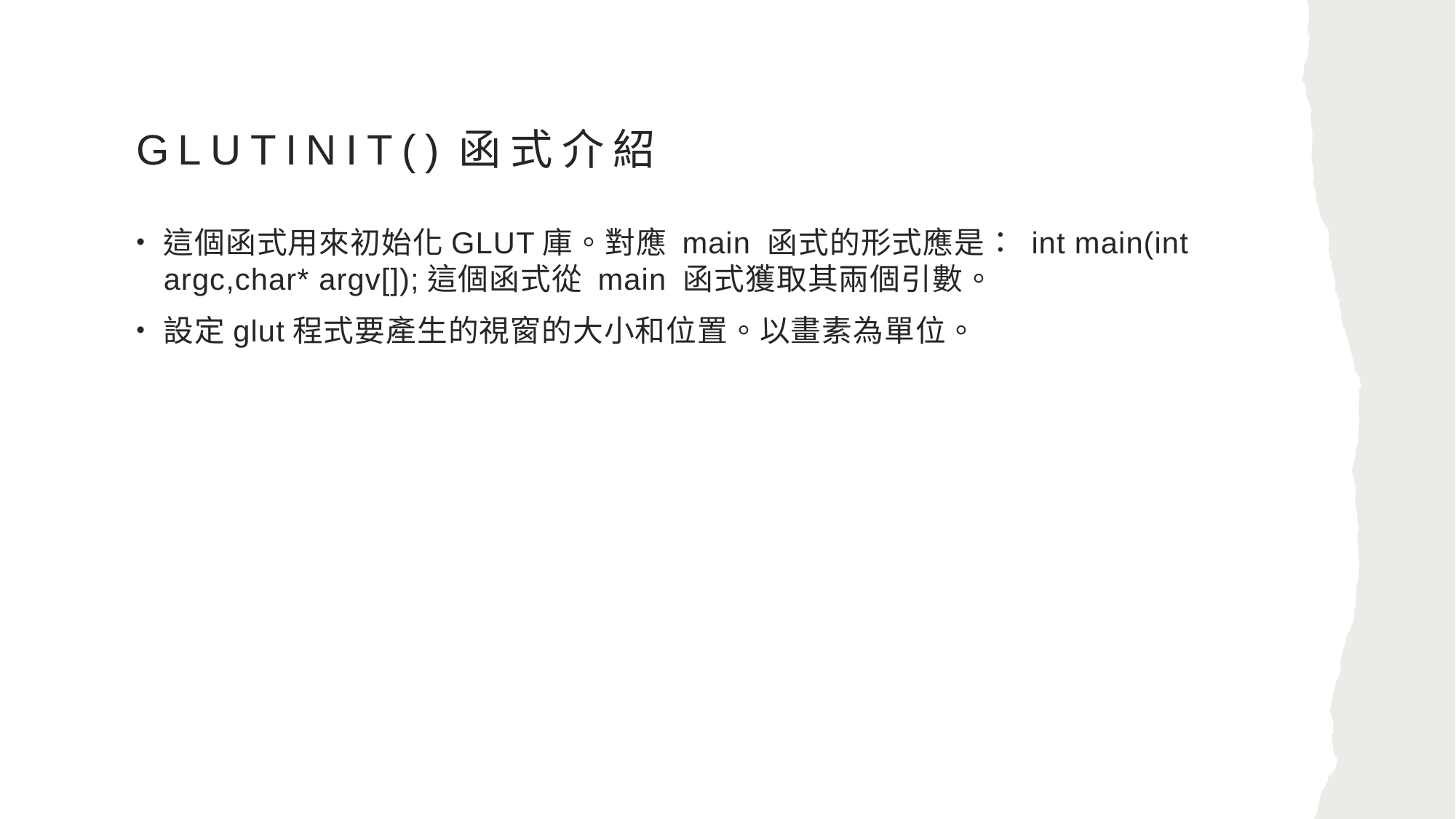

# glutInit()函式介紹
這個函式用來初始化GLUT庫。對應 main 函式的形式應是： int main(int argc,char* argv[]);這個函式從 main 函式獲取其兩個引數。
設定glut程式要產生的視窗的大小和位置。以畫素為單位。